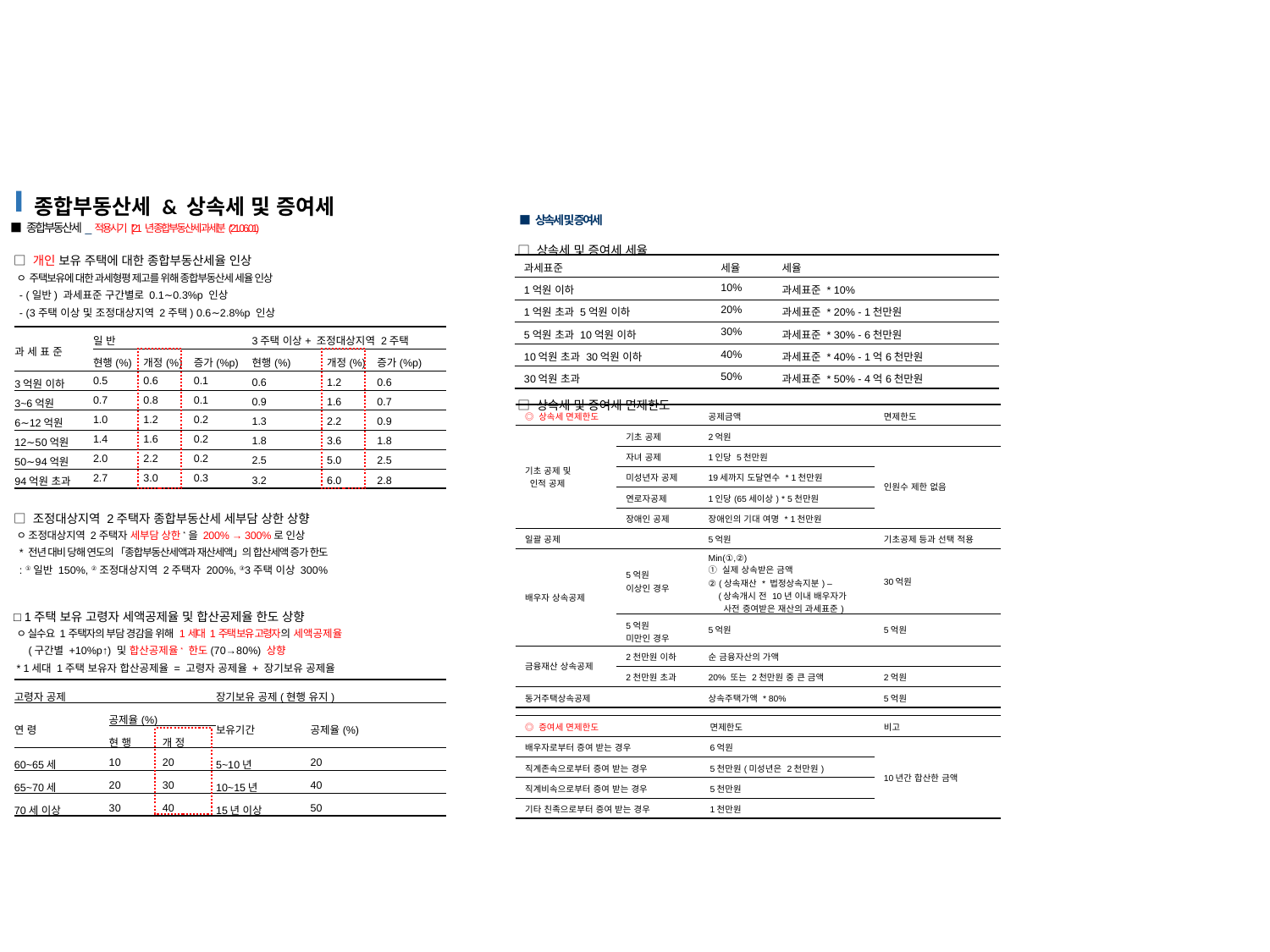

종합부동산세 & 상속세 및 증여세

■ 상속세 및 증여세
■ 종합부동산세_적용시기 [‘21년 종합부동산세 과세분(‘21.06.01)
| □ 상속세 및 증여세 세율 |
| --- |
| □ 개인 보유 주택에 대한 종합부동산세율 인상 |
| --- |
| 과세표준 | 세율 | 세율 |
| --- | --- | --- |
| 1억원 이하 | 10% | 과세표준 \* 10% |
| 1억원 초과 5억원 이하 | 20% | 과세표준 \* 20% - 1천만원 |
| 5억원 초과 10억원 이하 | 30% | 과세표준 \* 30% - 6천만원 |
| 10억원 초과 30억원 이하 | 40% | 과세표준 \* 40% - 1억6천만원 |
| 30억원 초과 | 50% | 과세표준 \* 50% - 4억6천만원 |
ㅇ 주택보유에 대한 과세형평 제고를 위해 종합부동산세 세율 인상
 - (일반) 과세표준 구간별로 0.1∼0.3%p 인상
 - (3주택 이상 및 조정대상지역 2주택) 0.6∼2.8%p 인상
| 과 세 표 준 | 일 반 |  |  | 3주택 이상+ 조정대상지역 2주택 |  |  |
| --- | --- | --- | --- | --- | --- | --- |
|  | 현행(%) | 개정(%) | 증가(%p) | 현행(%) | 개정(%) | 증가(%p) |
| 3억원 이하 | 0.5 | 0.6 | 0.1 | 0.6 | 1.2 | 0.6 |
| 3~6억원 | 0.7 | 0.8 | 0.1 | 0.9 | 1.6 | 0.7 |
| 6∼12억원 | 1.0 | 1.2 | 0.2 | 1.3 | 2.2 | 0.9 |
| 12∼50억원 | 1.4 | 1.6 | 0.2 | 1.8 | 3.6 | 1.8 |
| 50∼94억원 | 2.0 | 2.2 | 0.2 | 2.5 | 5.0 | 2.5 |
| 94억원 초과 | 2.7 | 3.0 | 0.3 | 3.2 | 6.0 | 2.8 |

| □ 상속세 및 증여세 면제한도 |
| --- |
| ◎ 상속세 면제한도 |  | 공제금액 | 면제한도 |
| --- | --- | --- | --- |
| 기초 공제 및 인적 공제 | 기초 공제 | 2억원 |  |
|  | 자녀 공제 | 1인당 5천만원 | 인원수 제한 없음 |
|  | 미성년자 공제 | 19세까지 도달연수 \* 1천만원 |  |
|  | 연로자공제 | 1인당(65세이상) \* 5천만원 |  |
|  | 장애인 공제 | 장애인의 기대 여명 \* 1천만원 |  |
| 일괄 공제 |  | 5억원 | 기초공제 등과 선택 적용 |
| 배우자 상속공제 | 5억원 이상인 경우 | Min(①,②) ① 실제 상속받은 금액 ② (상속재산 \* 법정상속지분) – (상속개시 전 10년 이내 배우자가 사전 증여받은 재산의 과세표준) | 30억원 |
|  | 5억원 미만인 경우 | 5억원 | 5억원 |
| 금융재산 상속공제 | 2천만원 이하 | 순 금융자산의 가액 |  |
|  | 2천만원 초과 | 20% 또는 2천만원 중 큰 금액 | 2억원 |
| 동거주택상속공제 |  | 상속주택가액 \* 80% | 5억원 |
| □ 조정대상지역 2주택자 종합부동산세 세부담 상한 상향 |
| --- |
ㅇ 조정대상지역 2주택자 세부담 상한*을 200% → 300%로 인상
 * 전년 대비 당해 연도의 「종합부동산세액과 재산세액」의 합산세액 증가 한도
 : ①일반 150%, ②조정대상지역 2주택자 200%, ③3주택 이상 300%
| □ 1주택 보유 고령자 세액공제율 및 합산공제율 한도 상향 |
| --- |
ㅇ 실수요 1주택자의 부담 경감을 위해 1세대 1주택 보유 고령자의 세액공제율
    (구간별 +10%p↑) 및 합산공제율* 한도(70→80%) 상향
* 1세대 1주택 보유자 합산공제율 = 고령자 공제율 + 장기보유 공제율
| 고령자 공제 |  |  | 장기보유 공제(현행 유지) |  |
| --- | --- | --- | --- | --- |
| 연 령 | 공제율(%) |  | 보유기간 | 공제율(%) |
|  | 현 행 | 개 정 |  |  |
| 60~65세 | 10 | 20 | 5~10년 | 20 |
| 65~70세 | 20 | 30 | 10~15년 | 40 |
| 70세 이상 | 30 | 40 | 15년 이상 | 50 |
| ◎ 증여세 면제한도 | 면제한도 | 비고 |
| --- | --- | --- |
| 배우자로부터 증여 받는 경우 | 6억원 | 10년간 합산한 금액 |
| 직계존속으로부터 증여 받는 경우 | 5천만원(미성년은 2천만원) |  |
| 직계비속으로부터 증여 받는 경우 | 5천만원 |  |
| 기타 친족으로부터 증여 받는 경우 | 1천만원 |  |